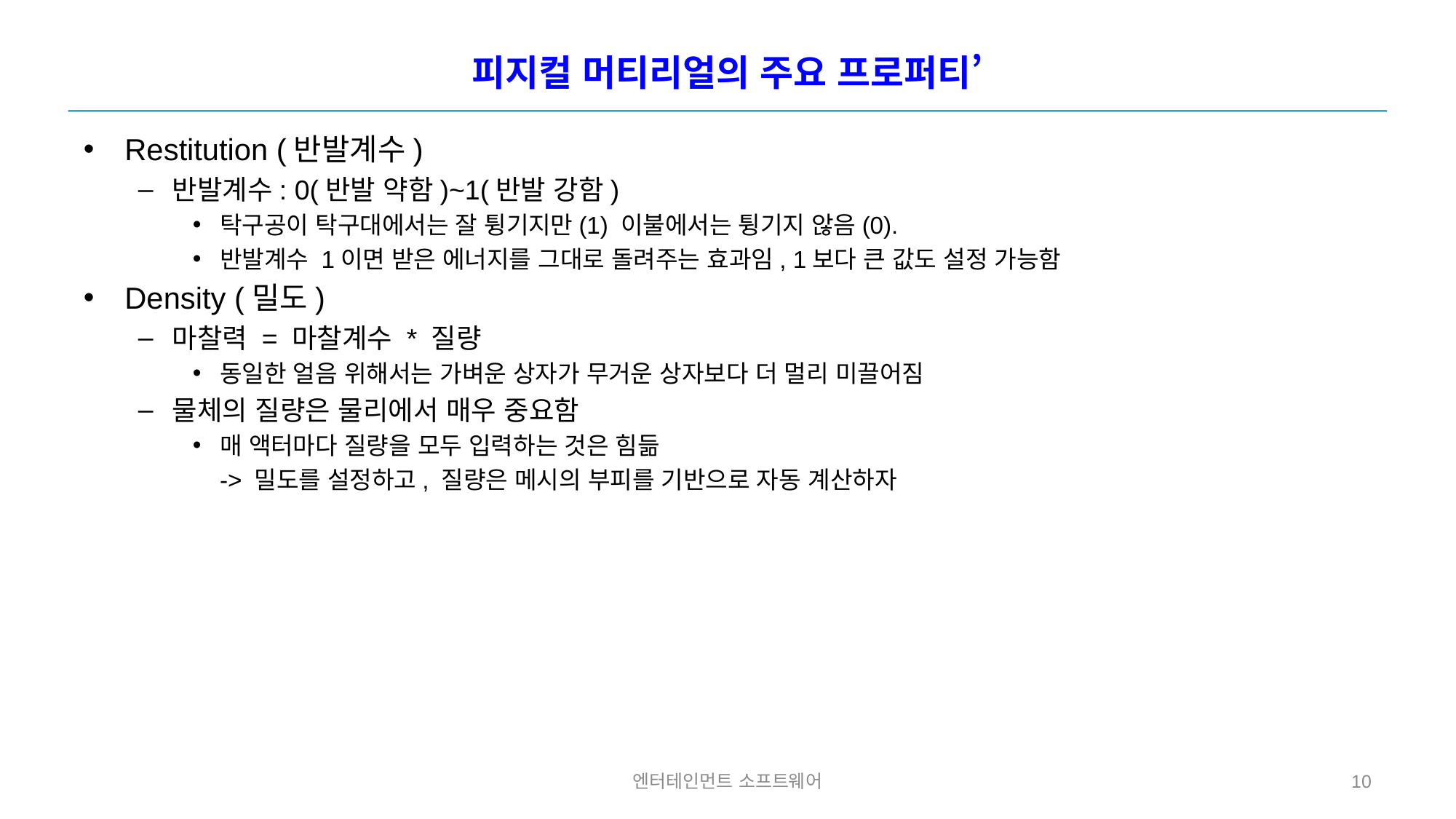

# 피지컬 머티리얼의 주요 프로퍼티’
Restitution (반발계수)
반발계수: 0(반발 약함)~1(반발 강함)
탁구공이 탁구대에서는 잘 튕기지만(1) 이불에서는 튕기지 않음(0).
반발계수 1이면 받은 에너지를 그대로 돌려주는 효과임, 1보다 큰 값도 설정 가능함
Density (밀도)
마찰력 = 마찰계수 * 질량
동일한 얼음 위해서는 가벼운 상자가 무거운 상자보다 더 멀리 미끌어짐
물체의 질량은 물리에서 매우 중요함
매 액터마다 질량을 모두 입력하는 것은 힘듦
    -> 밀도를 설정하고, 질량은 메시의 부피를 기반으로 자동 계산하자
엔터테인먼트 소프트웨어
10